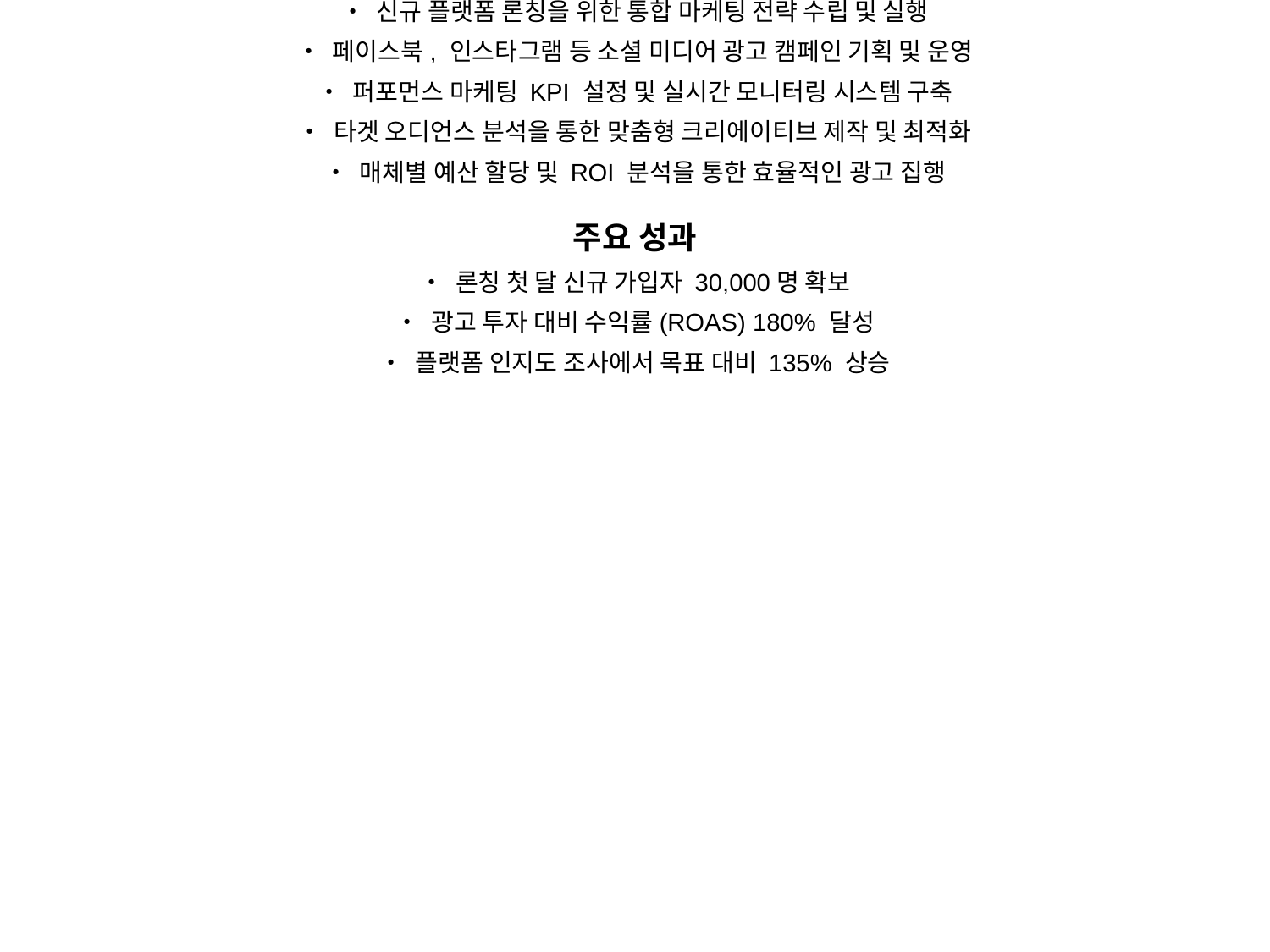

# 그로스폴리오 론칭 퍼포먼스캠페인
프로젝트 상세
• 신규 플랫폼 론칭을 위한 통합 마케팅 전략 수립 및 실행
• 페이스북, 인스타그램 등 소셜 미디어 광고 캠페인 기획 및 운영
• 퍼포먼스 마케팅 KPI 설정 및 실시간 모니터링 시스템 구축
• 타겟 오디언스 분석을 통한 맞춤형 크리에이티브 제작 및 최적화
• 매체별 예산 할당 및 ROI 분석을 통한 효율적인 광고 집행
주요 성과
• 론칭 첫 달 신규 가입자 30,000명 확보
• 광고 투자 대비 수익률(ROAS) 180% 달성
• 플랫폼 인지도 조사에서 목표 대비 135% 상승